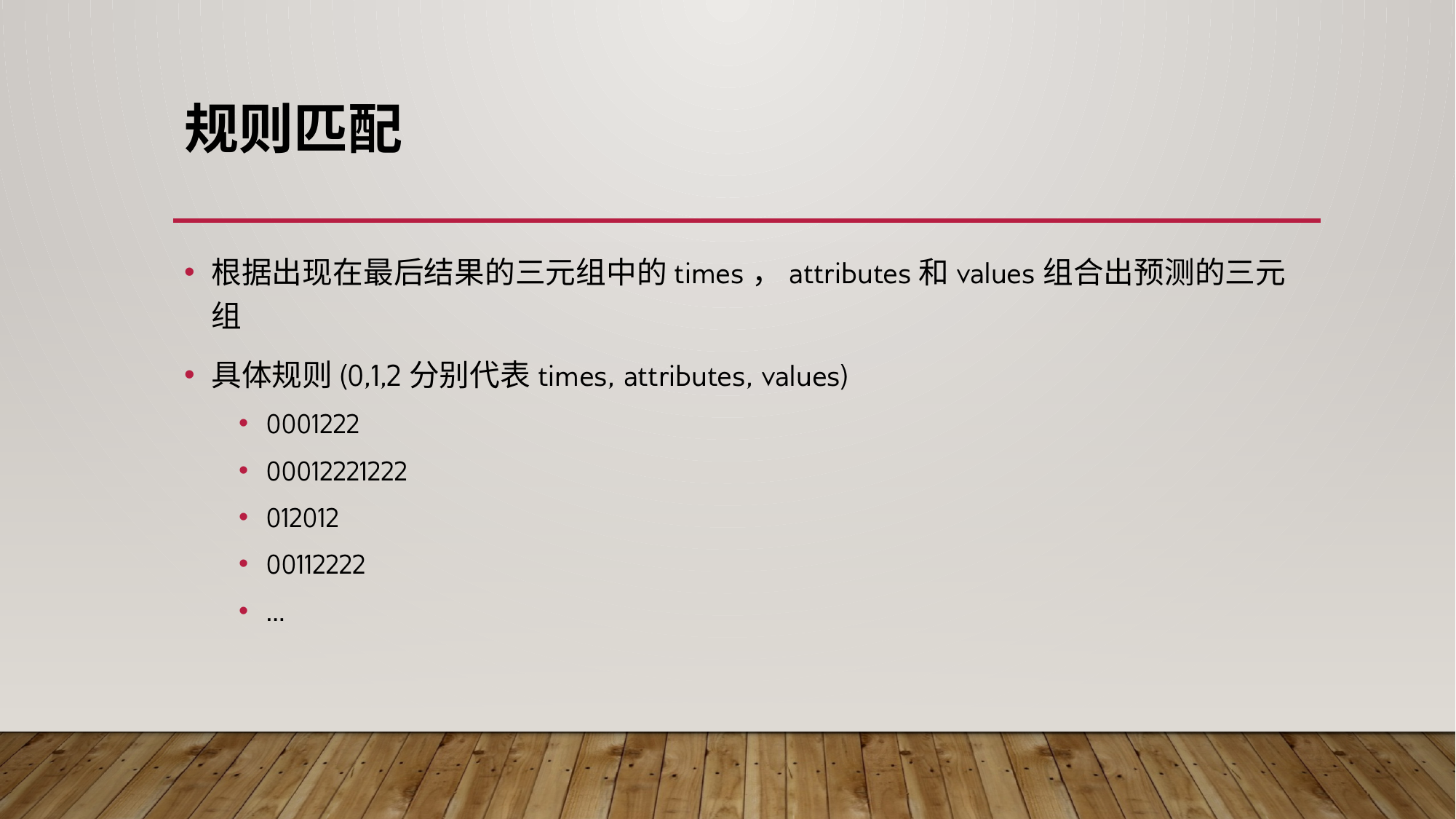

# 规则匹配
根据出现在最后结果的三元组中的times，attributes和values组合出预测的三元组
具体规则(0,1,2分别代表times, attributes, values)
0001222
00012221222
012012
00112222
…